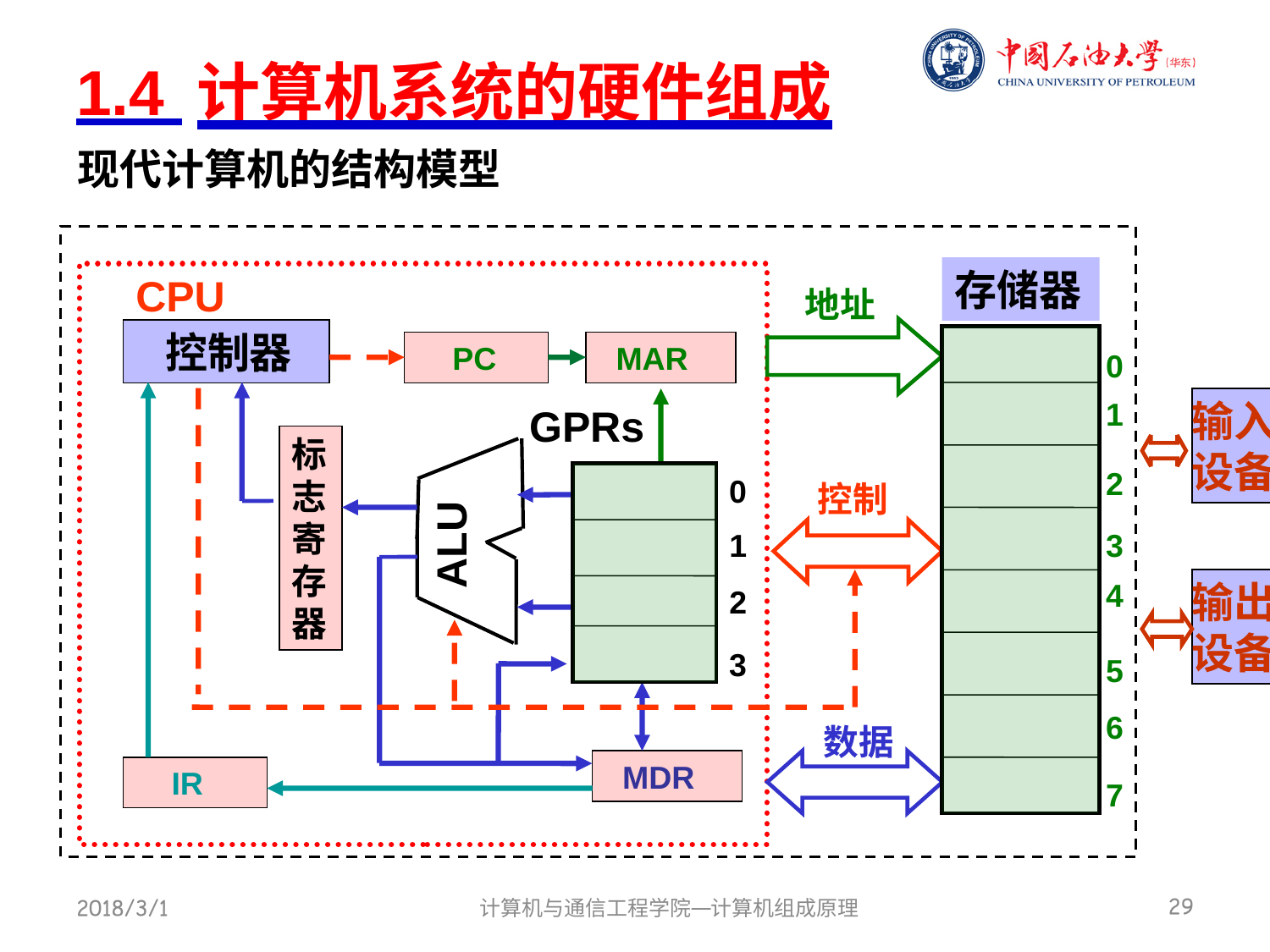

# 1.4 计算机系统的硬件组成
现代计算机的结构模型

存储器

0
1
2
3
4
5
6
7

CPU
地址

控制

数据

  控制器
    PC
  MAR

输入
设备

GPRs

0
1
2
3

标
志
寄
存
器

ALU

输出
设备

  MDR
    IR

2018/3/1
计算机与通信工程学院—计算机组成原理
29